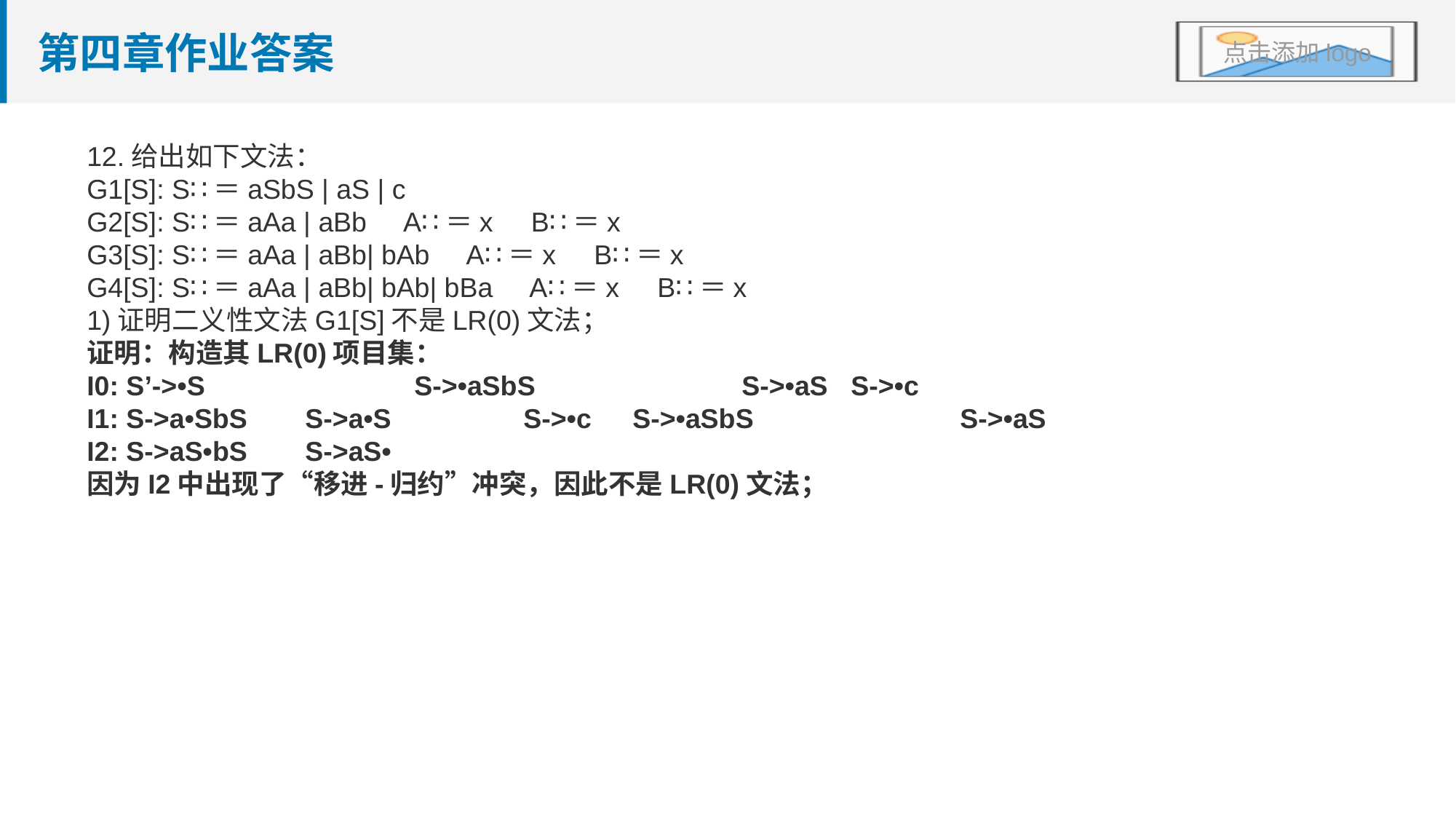

# 第四章作业答案

12.给出如下文法：
G1[S]: S∷＝aSbS | aS | c
G2[S]: S∷＝aAa | aBb     A∷＝x     B∷＝x
G3[S]: S∷＝aAa | aBb| bAb     A∷＝x     B∷＝x
G4[S]: S∷＝aAa | aBb| bAb| bBa     A∷＝x     B∷＝x
1)证明二义性文法G1[S]不是LR(0)文法；
证明：构造其LR(0)项目集：
I0: S’->•S		S->•aSbS		S->•aS	S->•c
I1: S->a•SbS	S->a•S		S->•c	S->•aSbS		S->•aS
I2: S->aS•bS	S->aS•
因为I2中出现了“移进-归约”冲突，因此不是LR(0)文法；